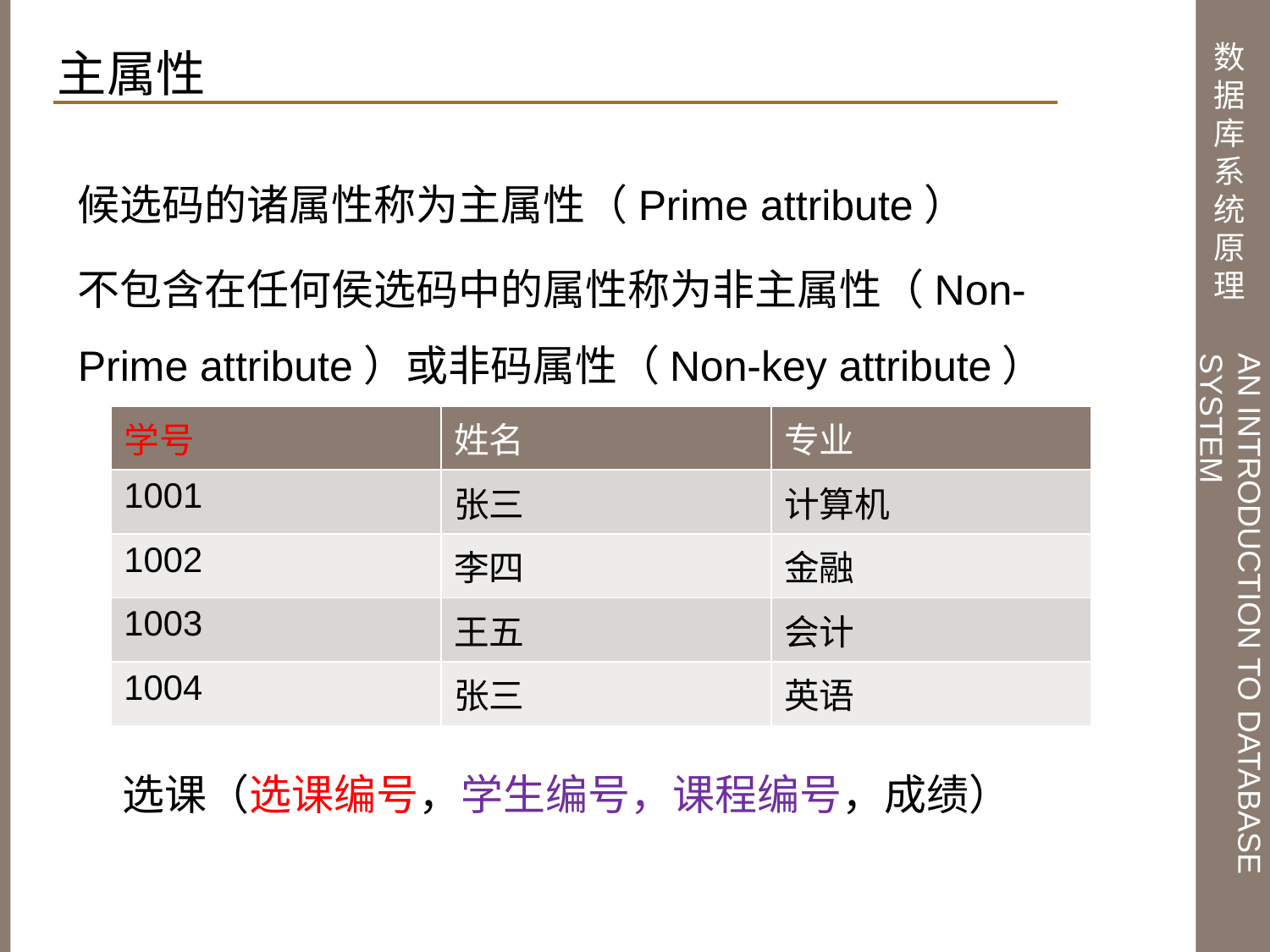

主属性
候选码的诸属性称为主属性（Prime attribute）
不包含在任何侯选码中的属性称为非主属性（Non-Prime attribute）或非码属性（Non-key attribute）

| 学号 | 姓名 | 专业 |
| --- | --- | --- |
| 1001 | 张三 | 计算机 |
| 1002 | 李四 | 金融 |
| 1003 | 王五 | 会计 |
| 1004 | 张三 | 英语 |
选课（选课编号，学生编号，课程编号，成绩）